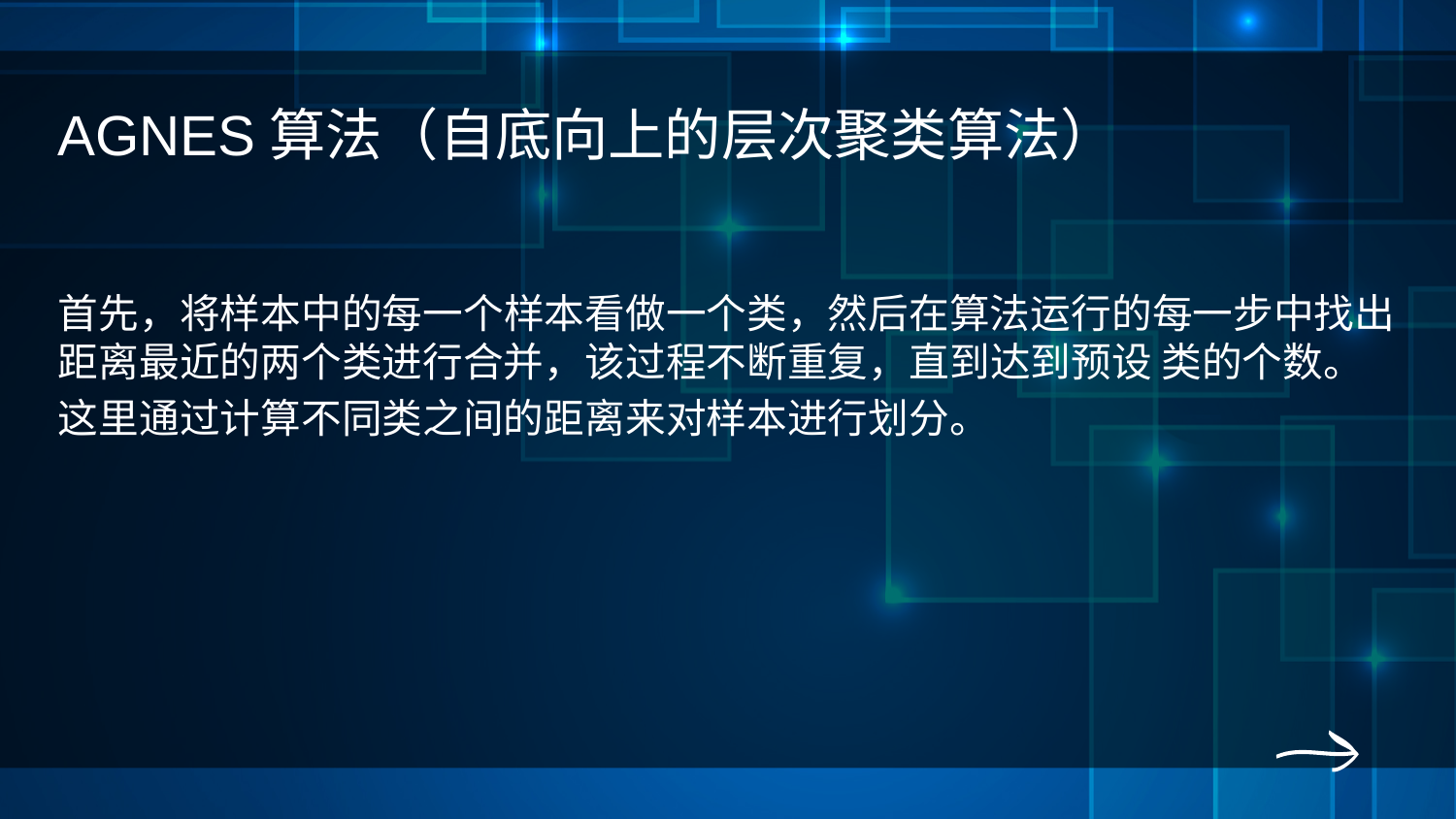

AGNES算法（自底向上的层次聚类算法）

首先，将样本中的每一个样本看做一个类，然后在算法运行的每一步中找出距离最近的两个类进行合并，该过程不断重复，直到达到预设 类的个数。
这里通过计算不同类之间的距离来对样本进行划分。